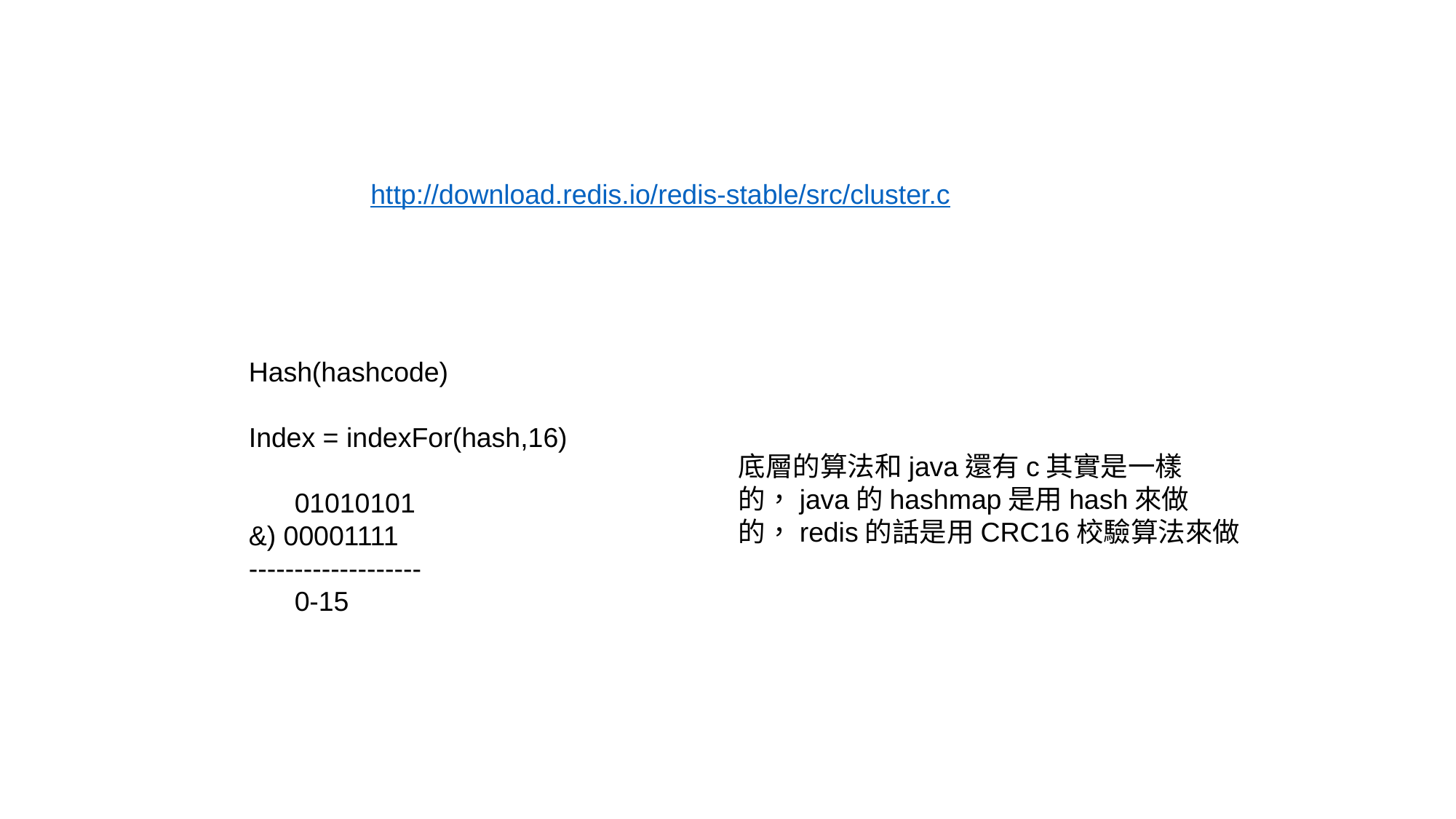

http://download.redis.io/redis-stable/src/cluster.c
Hash(hashcode)

Index = indexFor(hash,16)

      01010101
&) 00001111
-------------------
      0-15

底層的算法和java還有c其實是一樣的，java的hashmap是用hash來做的，redis的話是用CRC16校驗算法來做